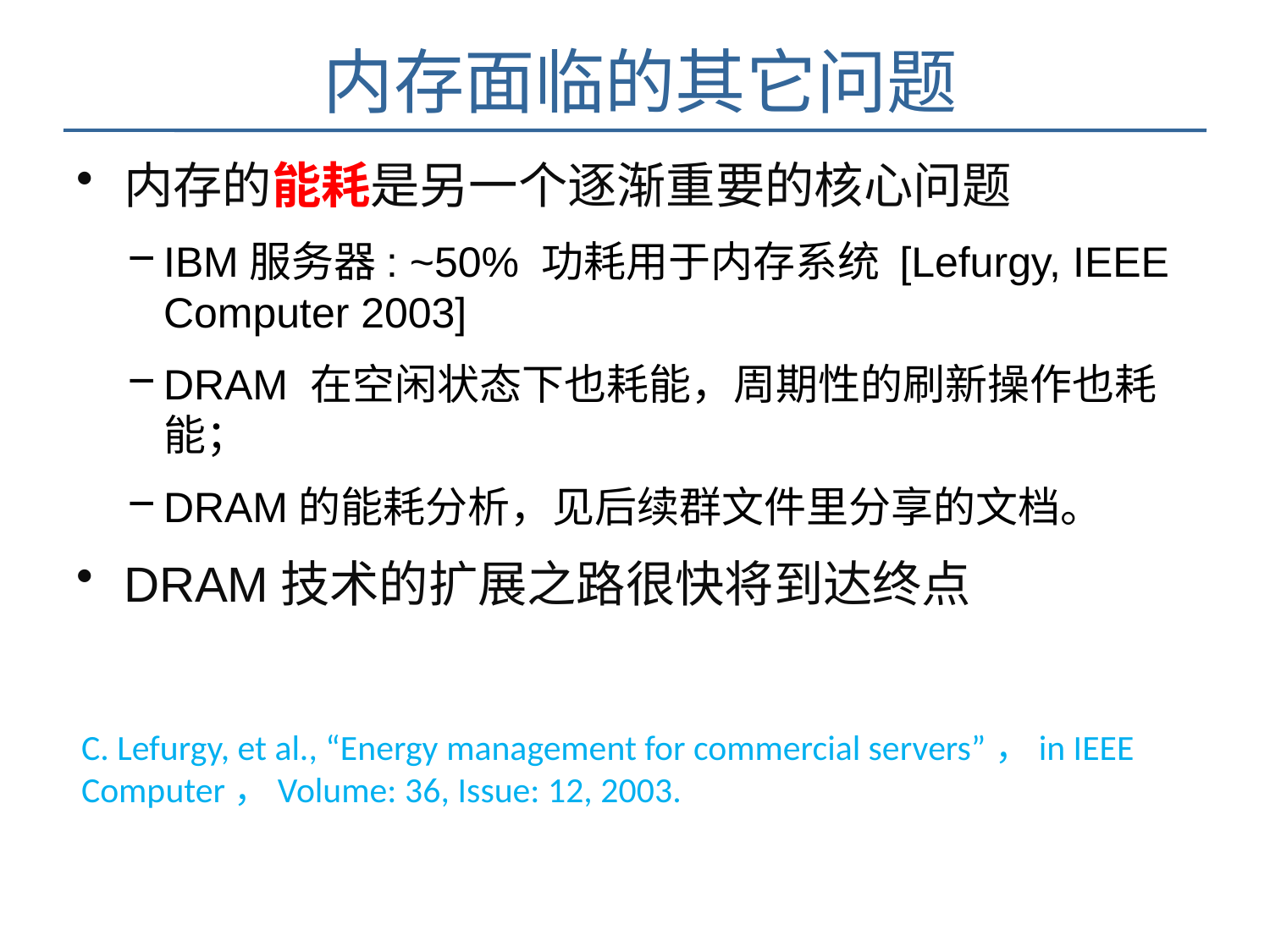

# 内存面临的其它问题
内存的能耗是另一个逐渐重要的核心问题
IBM服务器: ~50% 功耗用于内存系统 [Lefurgy, IEEE Computer 2003]
DRAM 在空闲状态下也耗能，周期性的刷新操作也耗能；
DRAM的能耗分析，见后续群文件里分享的文档。
DRAM技术的扩展之路很快将到达终点
C. Lefurgy, et al., “Energy management for commercial servers”，in IEEE Computer，Volume: 36, Issue: 12, 2003.